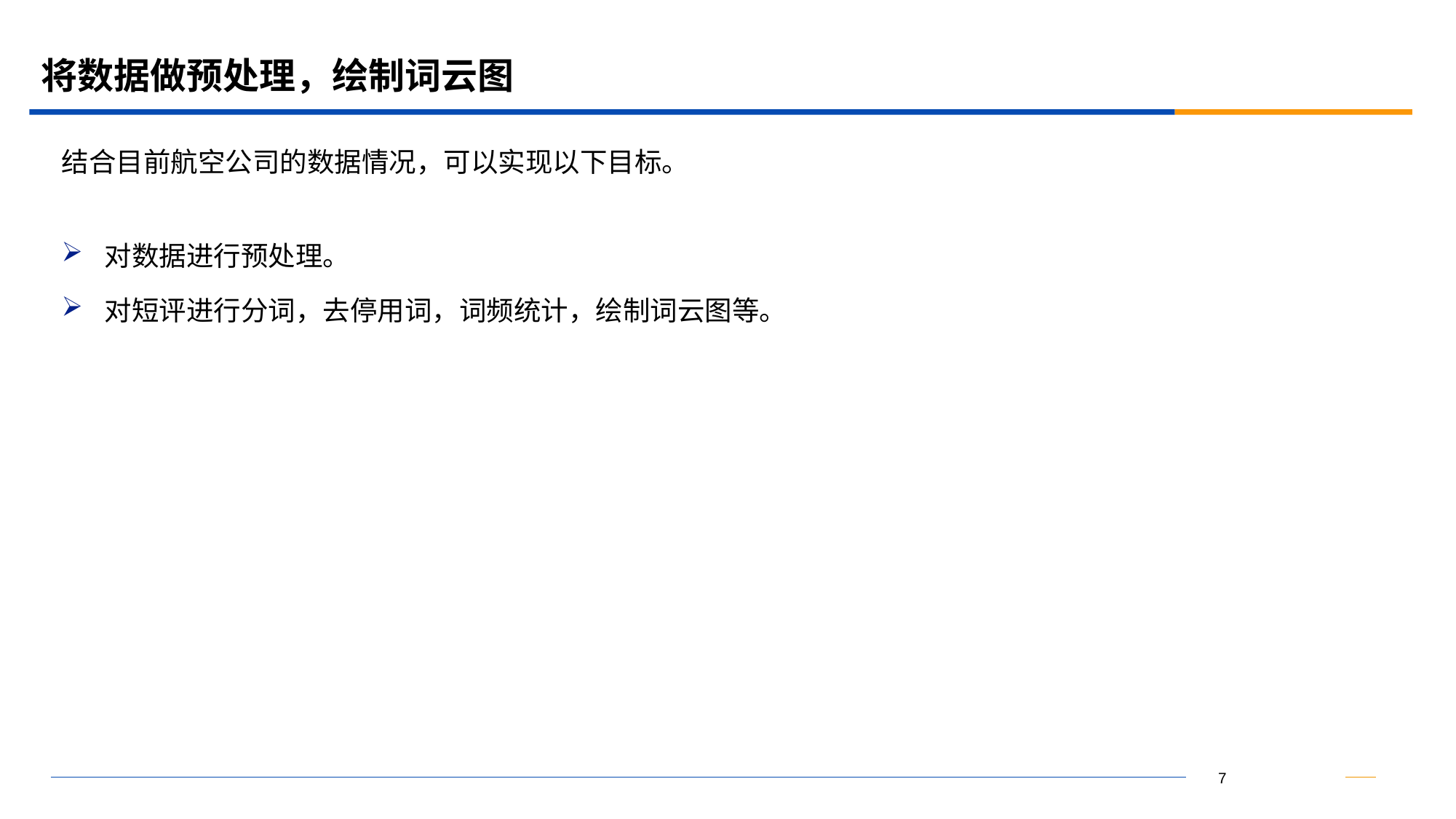

# 将数据做预处理，绘制词云图
结合目前航空公司的数据情况，可以实现以下目标。
对数据进行预处理。
对短评进行分词，去停用词，词频统计，绘制词云图等。